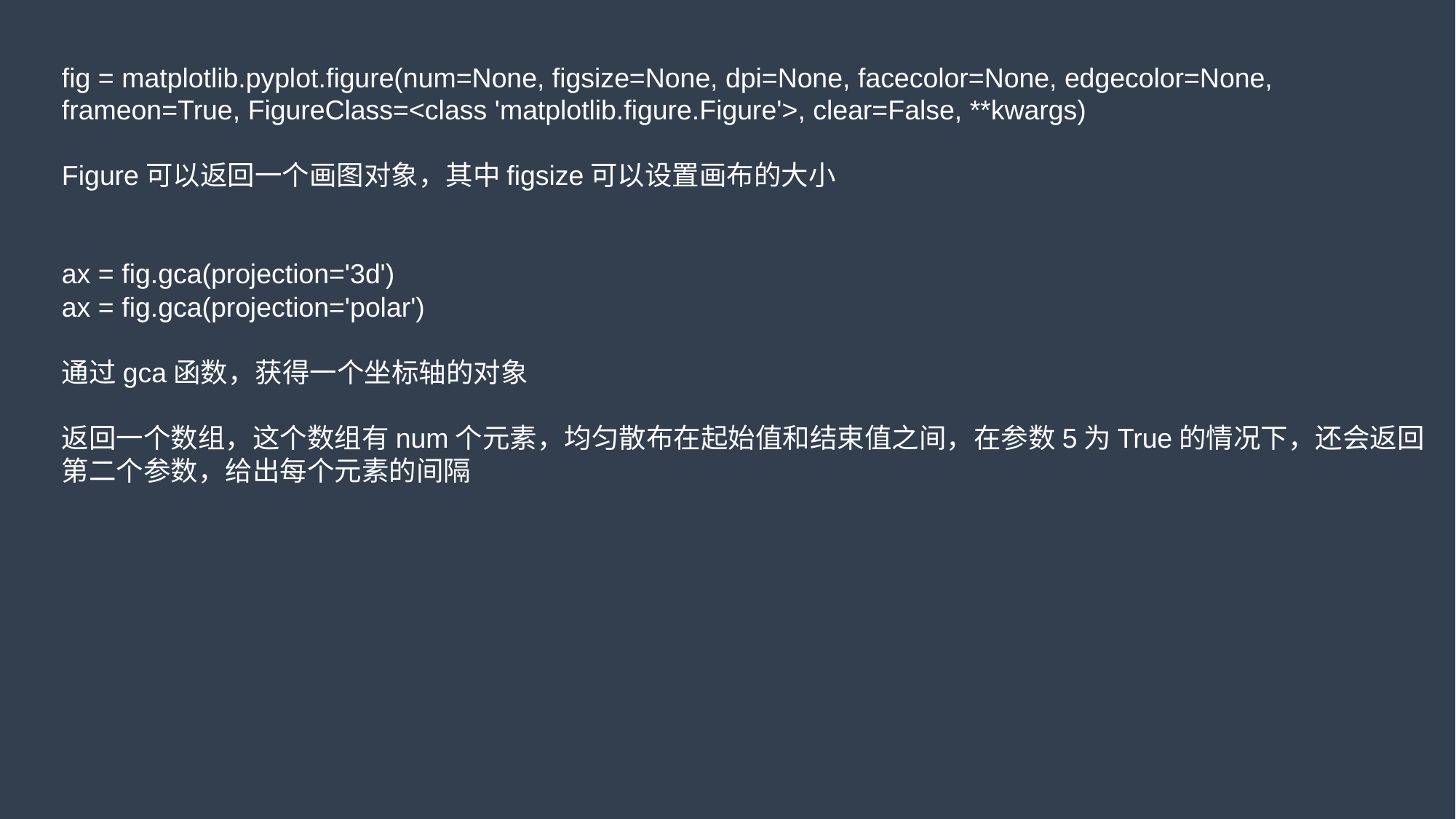

fig = matplotlib.pyplot.figure(num=None, figsize=None, dpi=None, facecolor=None, edgecolor=None, frameon=True, FigureClass=<class 'matplotlib.figure.Figure'>, clear=False, **kwargs)

Figure可以返回一个画图对象，其中figsize可以设置画布的大小

ax = fig.gca(projection='3d')
ax = fig.gca(projection='polar')

通过gca函数，获得一个坐标轴的对象

返回一个数组，这个数组有num个元素，均匀散布在起始值和结束值之间，在参数5为True的情况下，还会返回第二个参数，给出每个元素的间隔